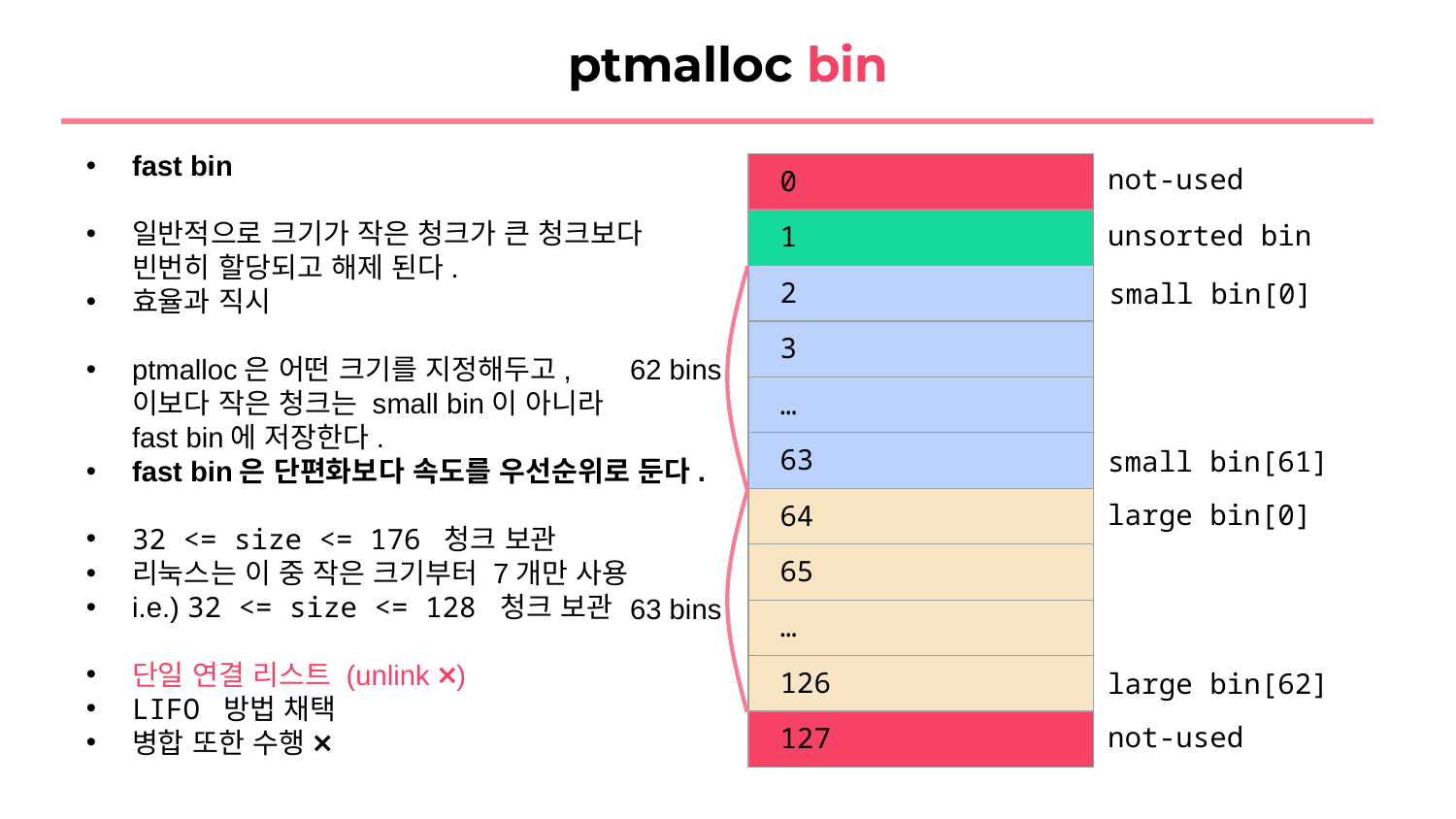

# ptmalloc bin

fast bin

일반적으로 크기가 작은 청크가 큰 청크보다
빈번히 할당되고 해제 된다.
효율과 직시

ptmalloc은 어떤 크기를 지정해두고,
이보다 작은 청크는 small bin이 아니라
fast bin에 저장한다.
fast bin은 단편화보다 속도를 우선순위로 둔다.

32 <= size <= 176 청크 보관
리눅스는 이 중 작은 크기부터 7개만 사용
i.e.) 32 <= size <= 128 청크 보관

단일 연결 리스트 (unlink ❌)
LIFO 방법 채택
병합 또한 수행 ❌
| 0 |
| --- |
| 1 |
| 2 |
| 3 |
| … |
| 63 |
| 64 |
| 65 |
| … |
| 126 |
| 127 |
not-used
unsorted bin

small bin[0]
62 bins
small bin[61]

large bin[0]
63 bins
large bin[62]
not-used